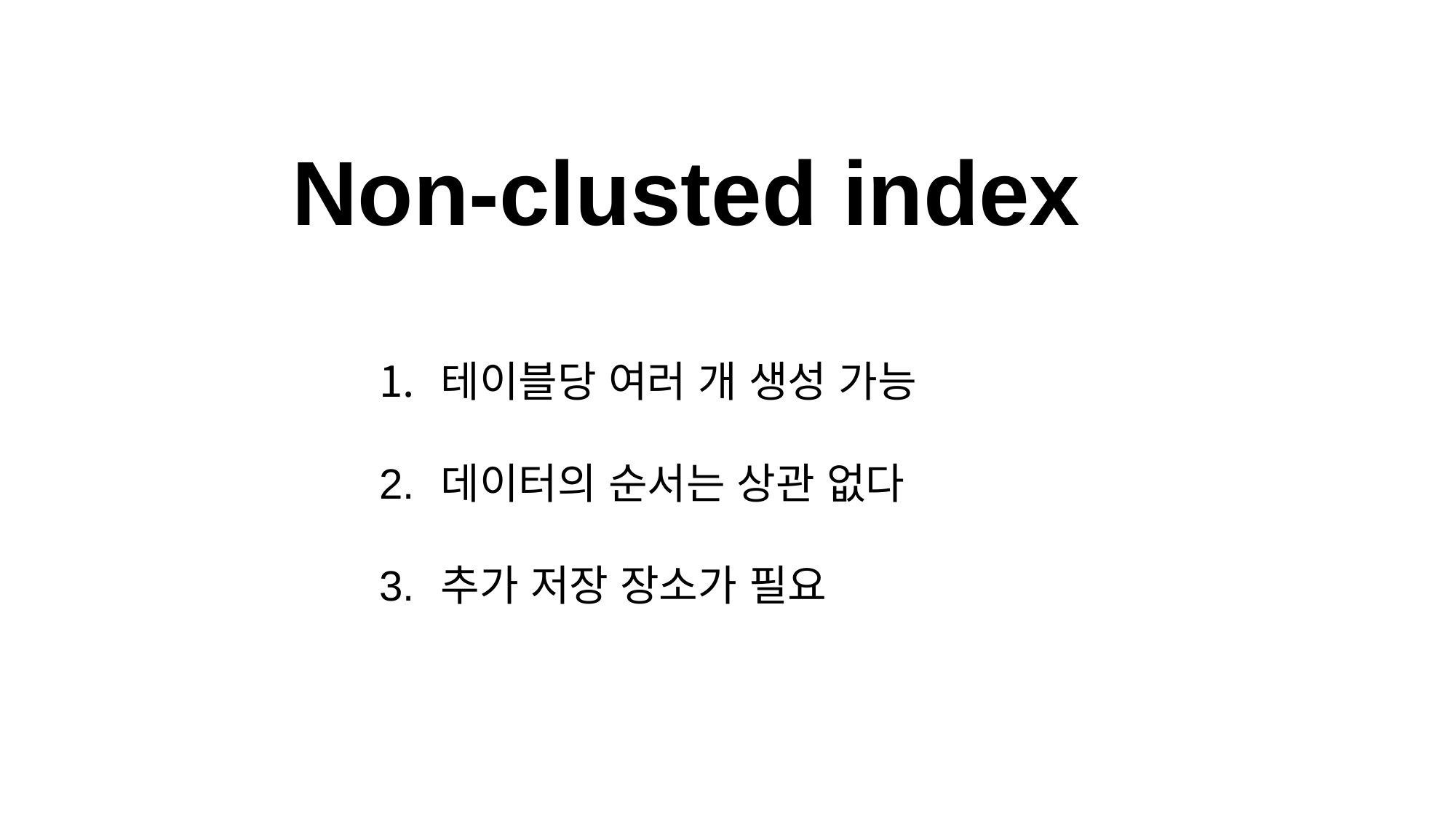

# Non-clusted index
테이블당 여러 개 생성 가능
데이터의 순서는 상관 없다
추가 저장 장소가 필요